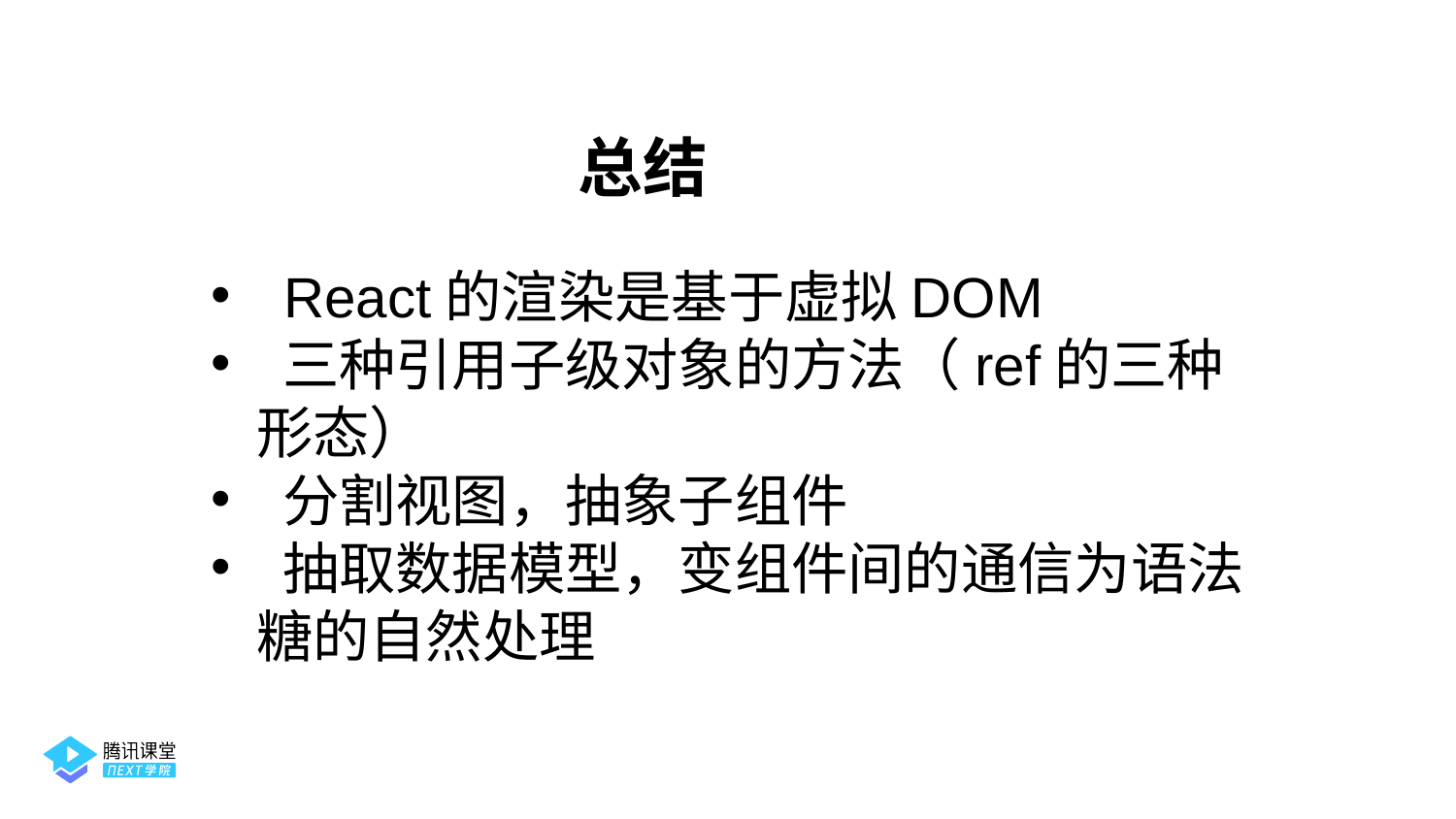

总结
React的渲染是基于虚拟DOM
 三种引用子级对象的方法（ref的三种形态）
 分割视图，抽象子组件
 抽取数据模型，变组件间的通信为语法糖的自然处理